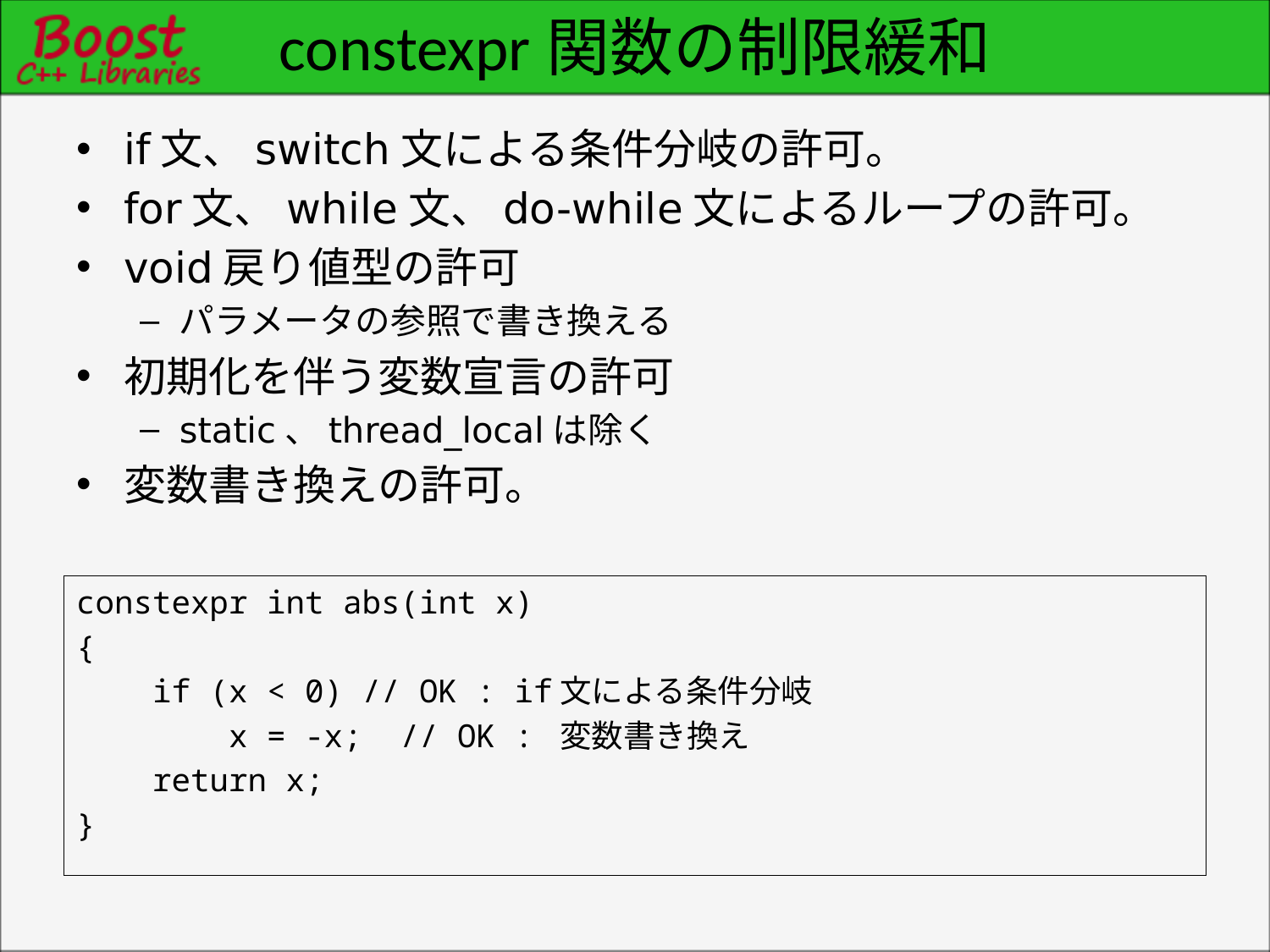

# constexpr関数の制限緩和
if文、switch文による条件分岐の許可。
for文、while文、do-while文によるループの許可。
void戻り値型の許可
パラメータの参照で書き換える
初期化を伴う変数宣言の許可
static、thread_localは除く
変数書き換えの許可。
constexpr int abs(int x)
{
    if (x < 0) // OK : if文による条件分岐
        x = -x;  // OK : 変数書き換え
    return x;
}